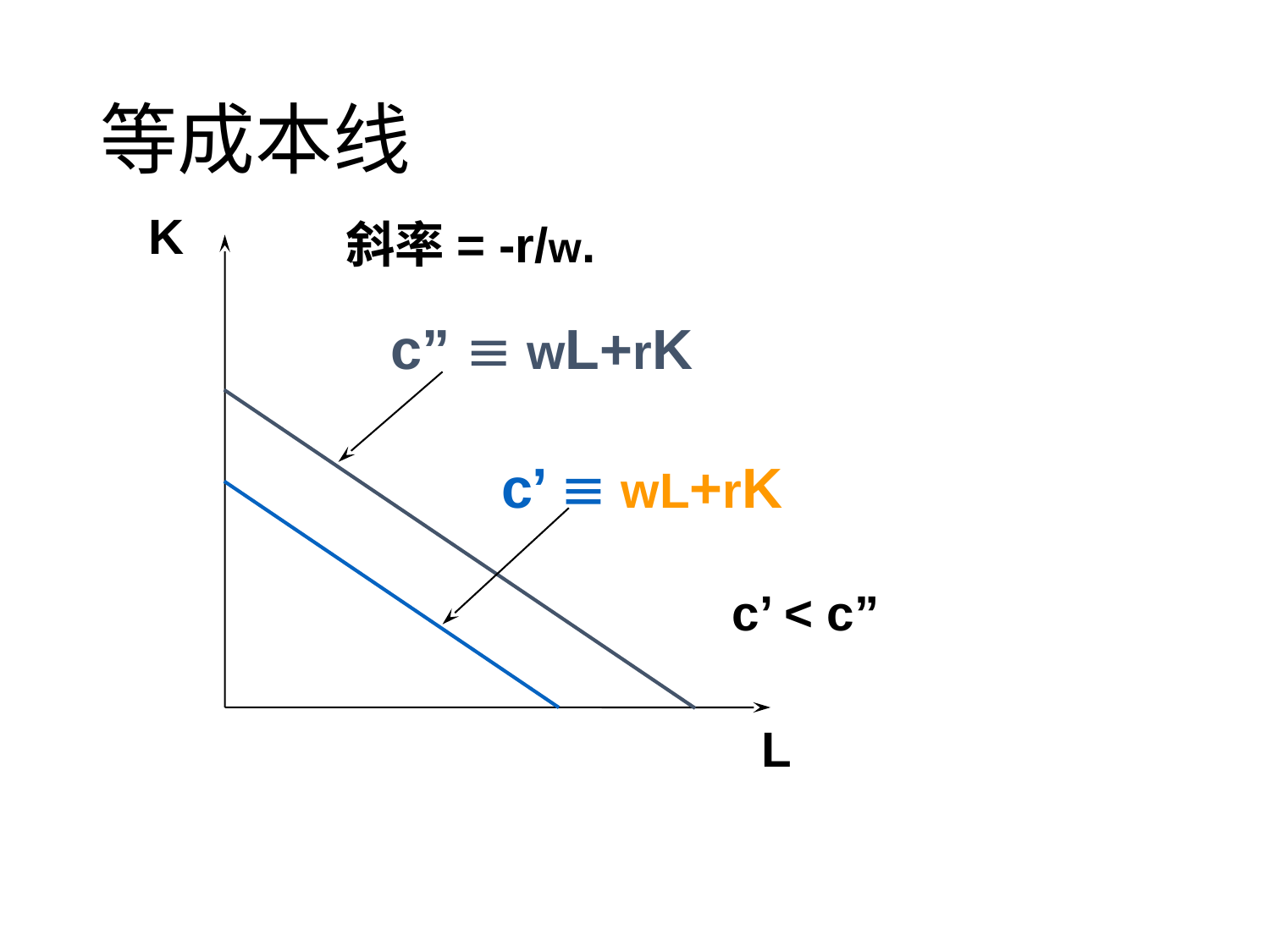

# 等成本线
K
斜率= -r/w.

c” ≡ wL+rK

c’ ≡ wL+rK

c’ < c”

L